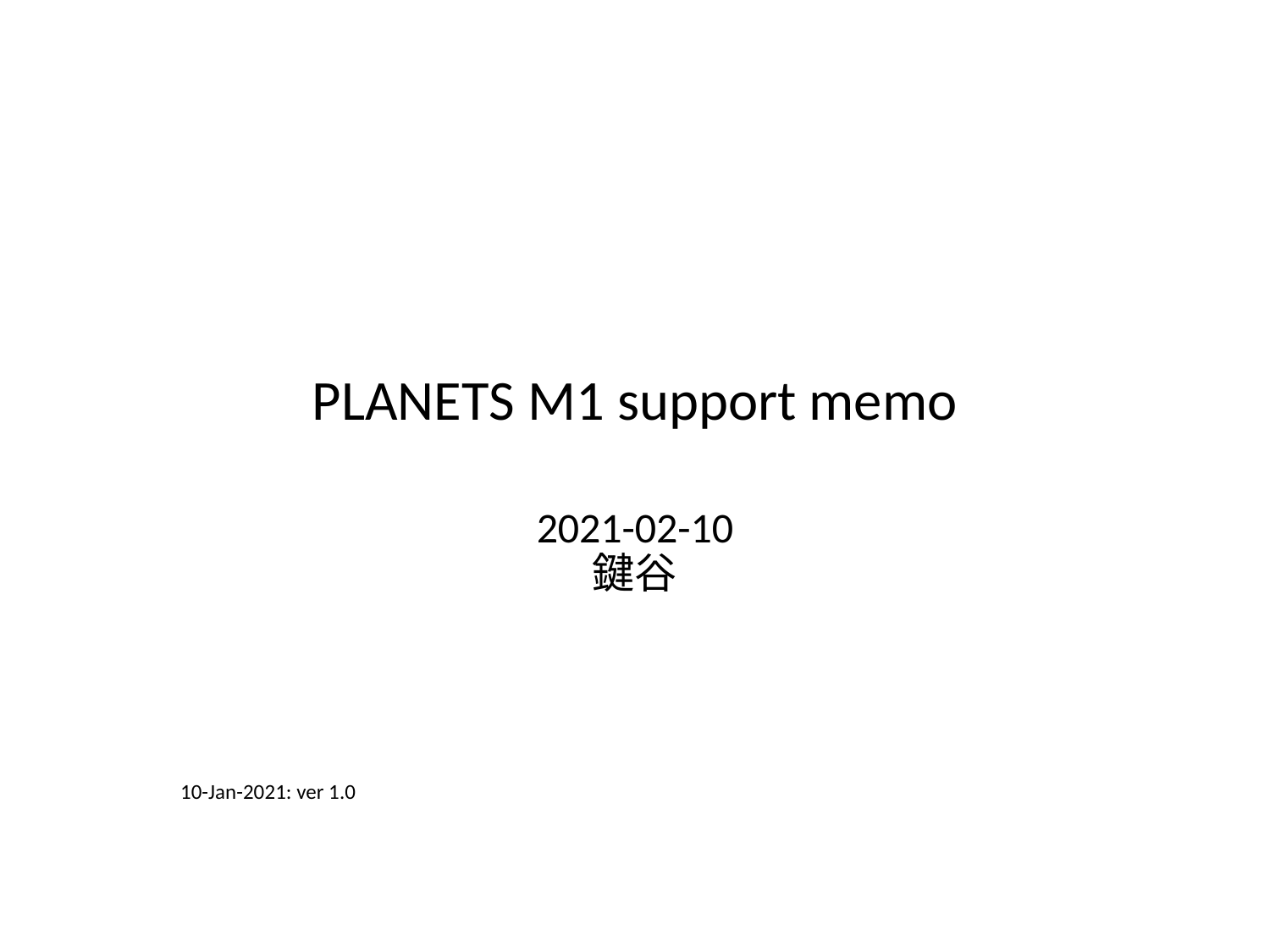

# PLANETS M1 support memo
2021-02-10
鍵谷
10-Jan-2021: ver 1.0